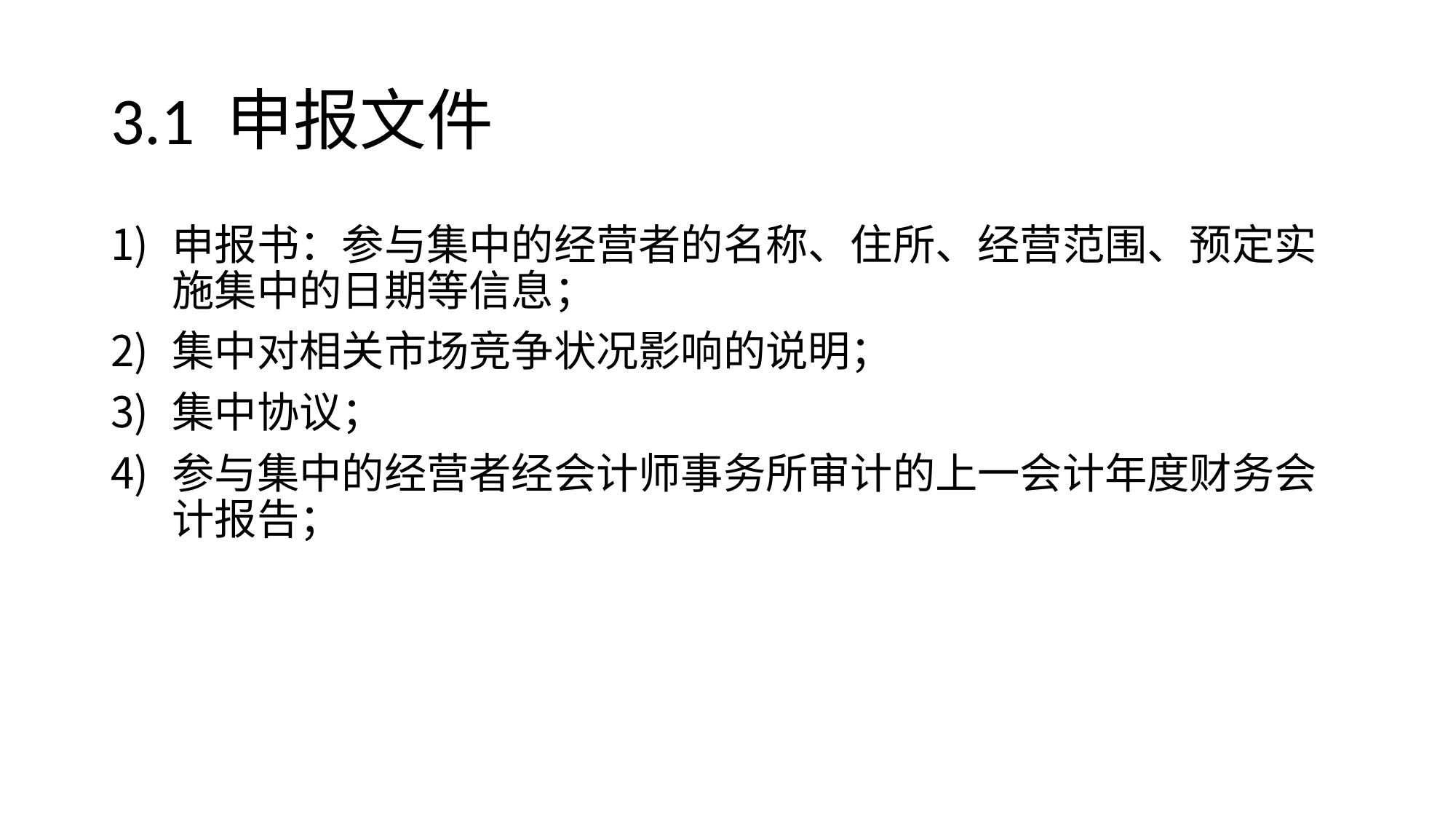

# 3.1 申报文件
申报书：参与集中的经营者的名称、住所、经营范围、预定实施集中的日期等信息；
集中对相关市场竞争状况影响的说明；
集中协议；
参与集中的经营者经会计师事务所审计的上一会计年度财务会计报告；